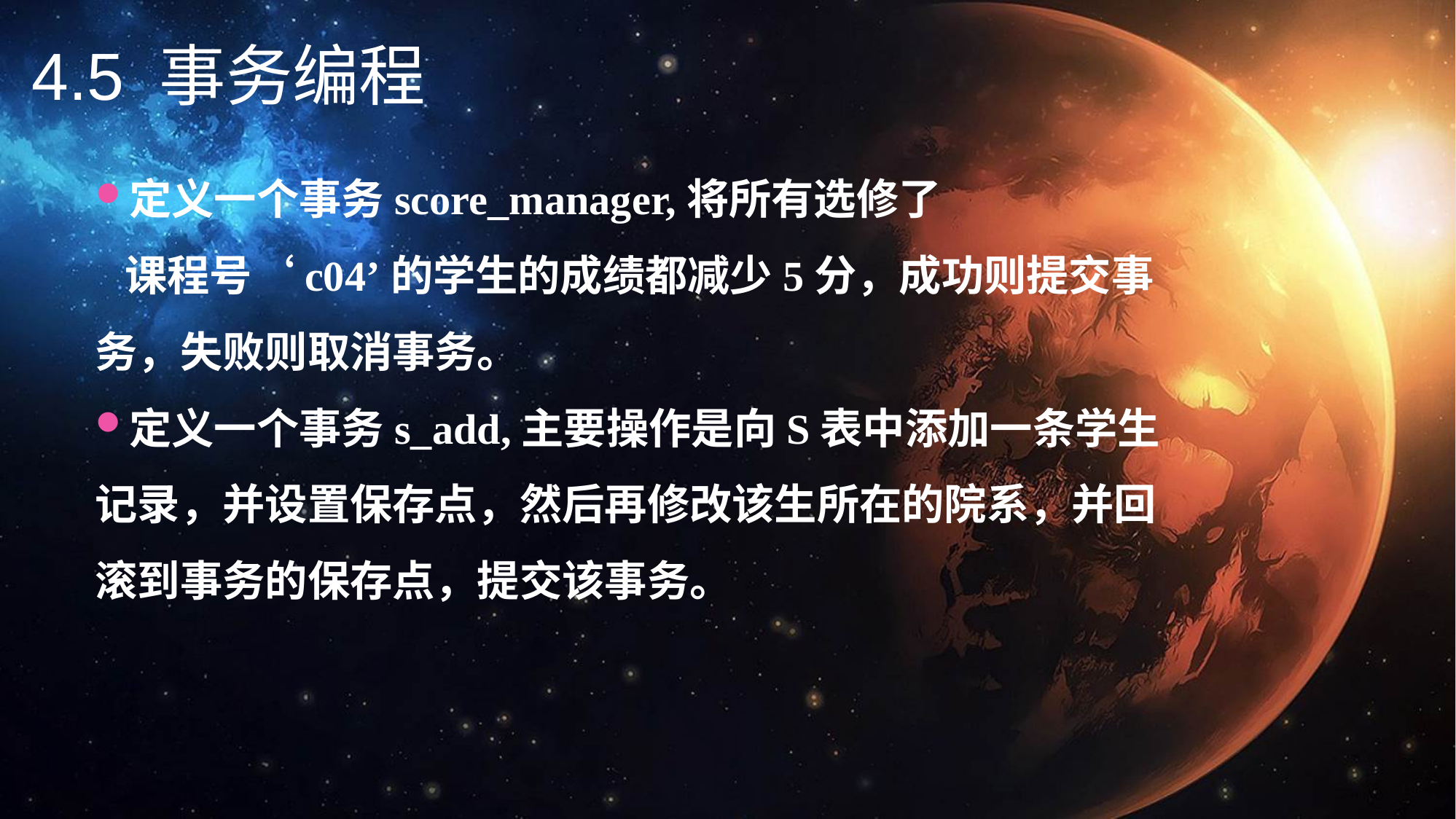

4.5 事务编程
定义一个事务score_manager,将所有选修了
  课程号‘c04’的学生的成绩都减少5分，成功则提交事务，失败则取消事务。
定义一个事务s_add,主要操作是向S表中添加一条学生记录，并设置保存点，然后再修改该生所在的院系，并回滚到事务的保存点，提交该事务。